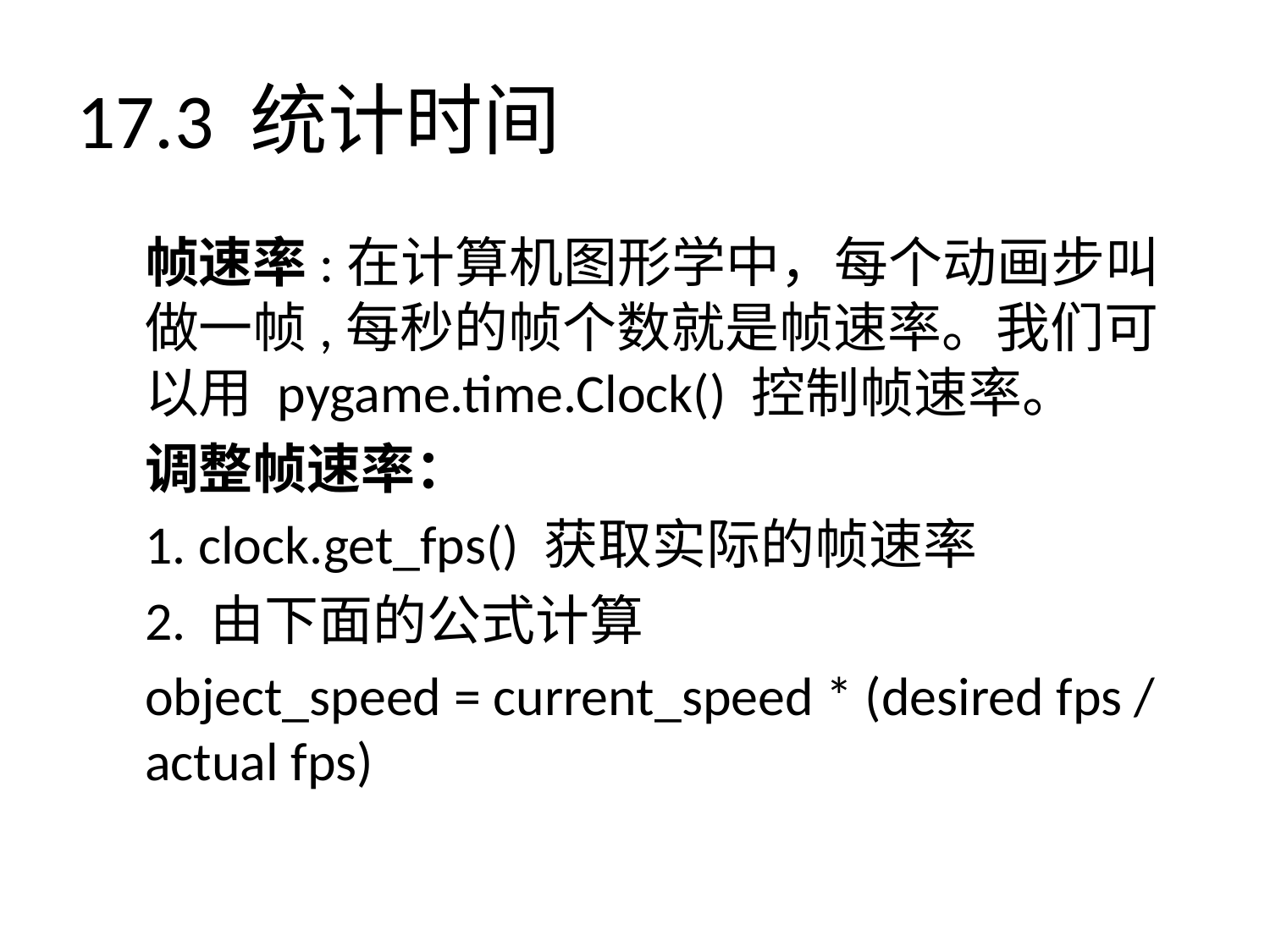

# 17.3 统计时间
		帧速率:在计算机图形学中，每个动画步叫做一帧,每秒的帧个数就是帧速率。我们可以用 pygame.time.Clock() 控制帧速率。
		调整帧速率：
		1. clock.get_fps() 获取实际的帧速率
		2. 由下面的公式计算
		object_speed = current_speed * (desired fps / actual fps)